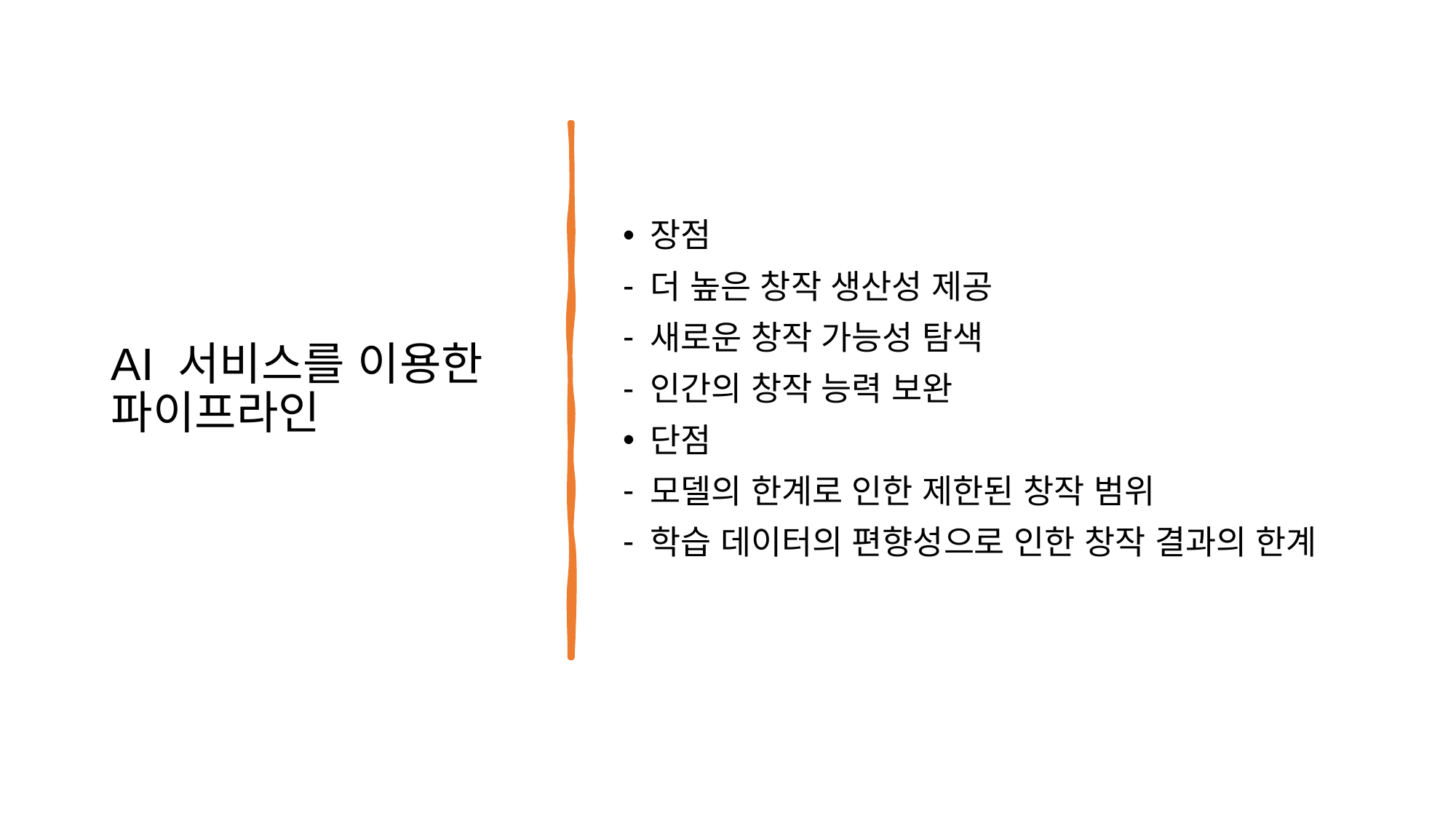

# AI 서비스를 이용한 파이프라인
장점
더 높은 창작 생산성 제공
새로운 창작 가능성 탐색
인간의 창작 능력 보완
단점
모델의 한계로 인한 제한된 창작 범위
학습 데이터의 편향성으로 인한 창작 결과의 한계